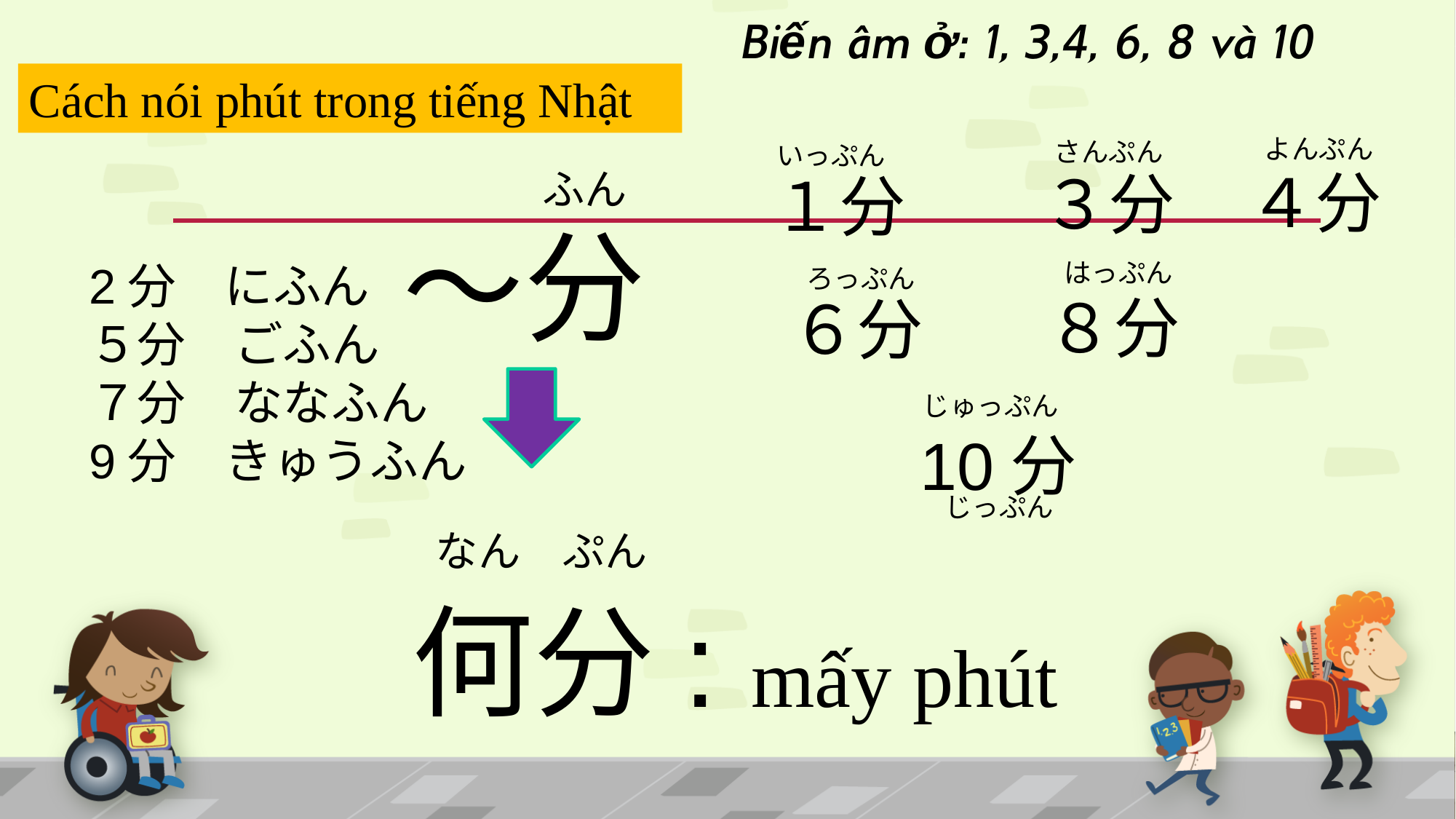

Biến âm ở: 1, 3,4, 6, 8 và 10
Cách nói phút trong tiếng Nhật
よんぷん
さんぷん
いっぷん
４分
ふん
３分
１分
～分
2分　にふん
５分　ごふん
７分　ななふん
9分　きゅうふん

はっぷん
ろっぷん
８分
６分

じゅっぷん
10分
じっぷん
なん　ぷん
何分: mấy phút